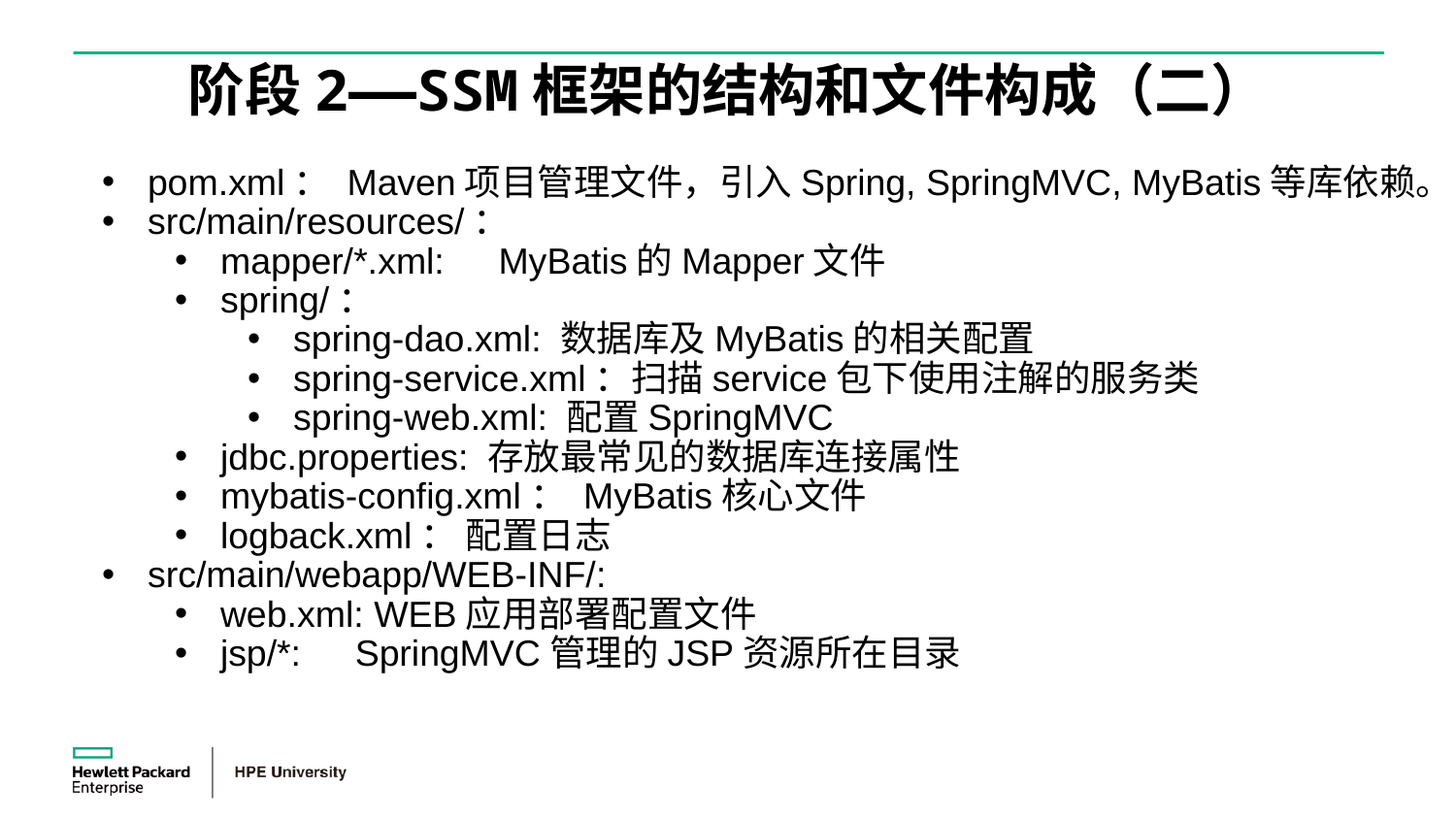

# 阶段2——SSM框架的结构和文件构成（二）
pom.xml： Maven项目管理文件，引入Spring, SpringMVC, MyBatis等库依赖。
src/main/resources/：
mapper/*.xml:　MyBatis的Mapper文件
spring/：
spring-dao.xml: 数据库及MyBatis的相关配置
spring-service.xml：扫描service包下使用注解的服务类
spring-web.xml: 配置SpringMVC
jdbc.properties: 存放最常见的数据库连接属性
mybatis-config.xml： MyBatis核心文件
logback.xml： 配置日志
src/main/webapp/WEB-INF/:
web.xml: WEB应用部署配置文件
jsp/*:　SpringMVC管理的JSP资源所在目录